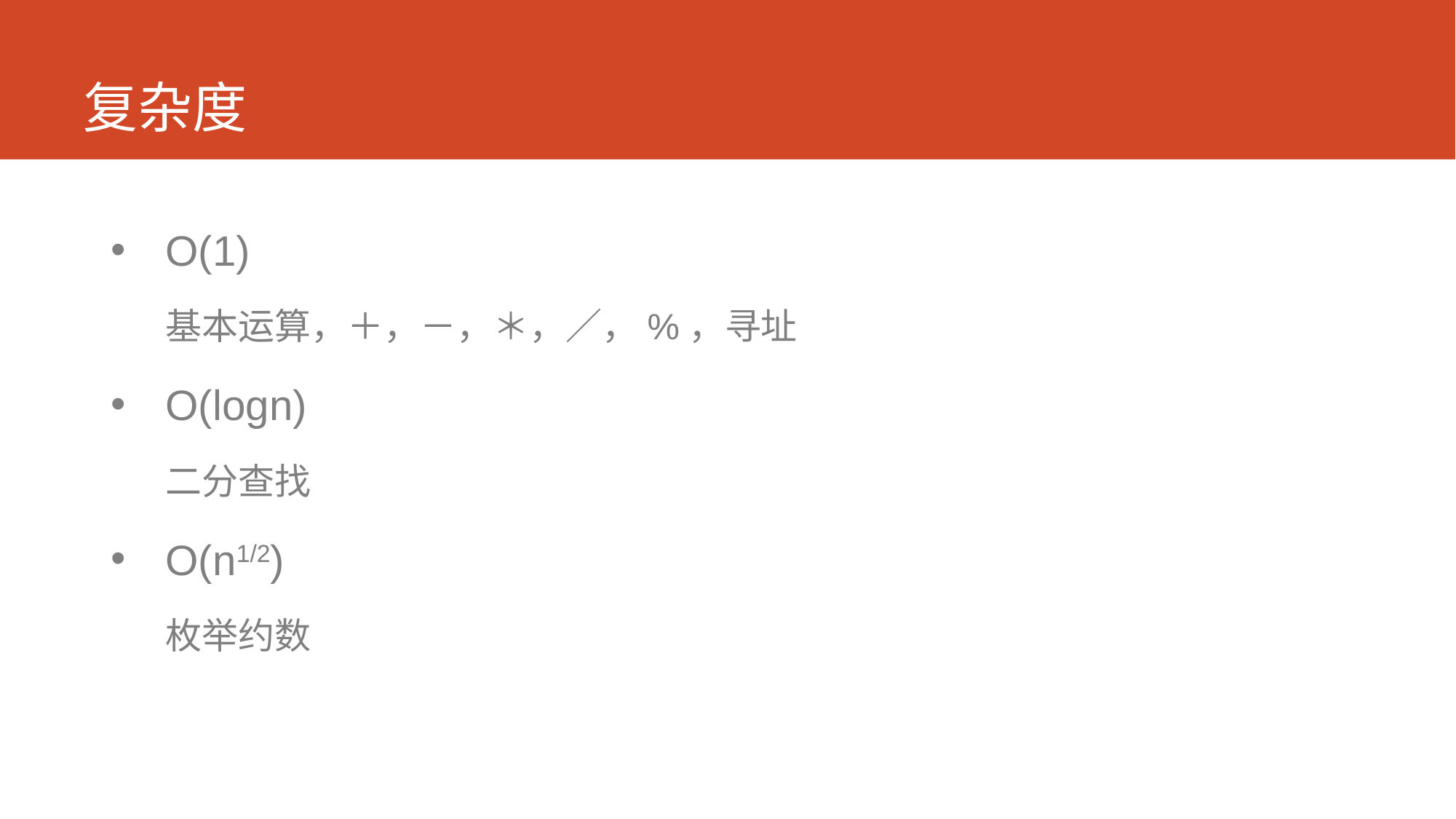

# 复杂度
O(1)
基本运算，＋，－，＊，／，%，寻址
O(logn)
二分查找
O(n1/2)
枚举约数